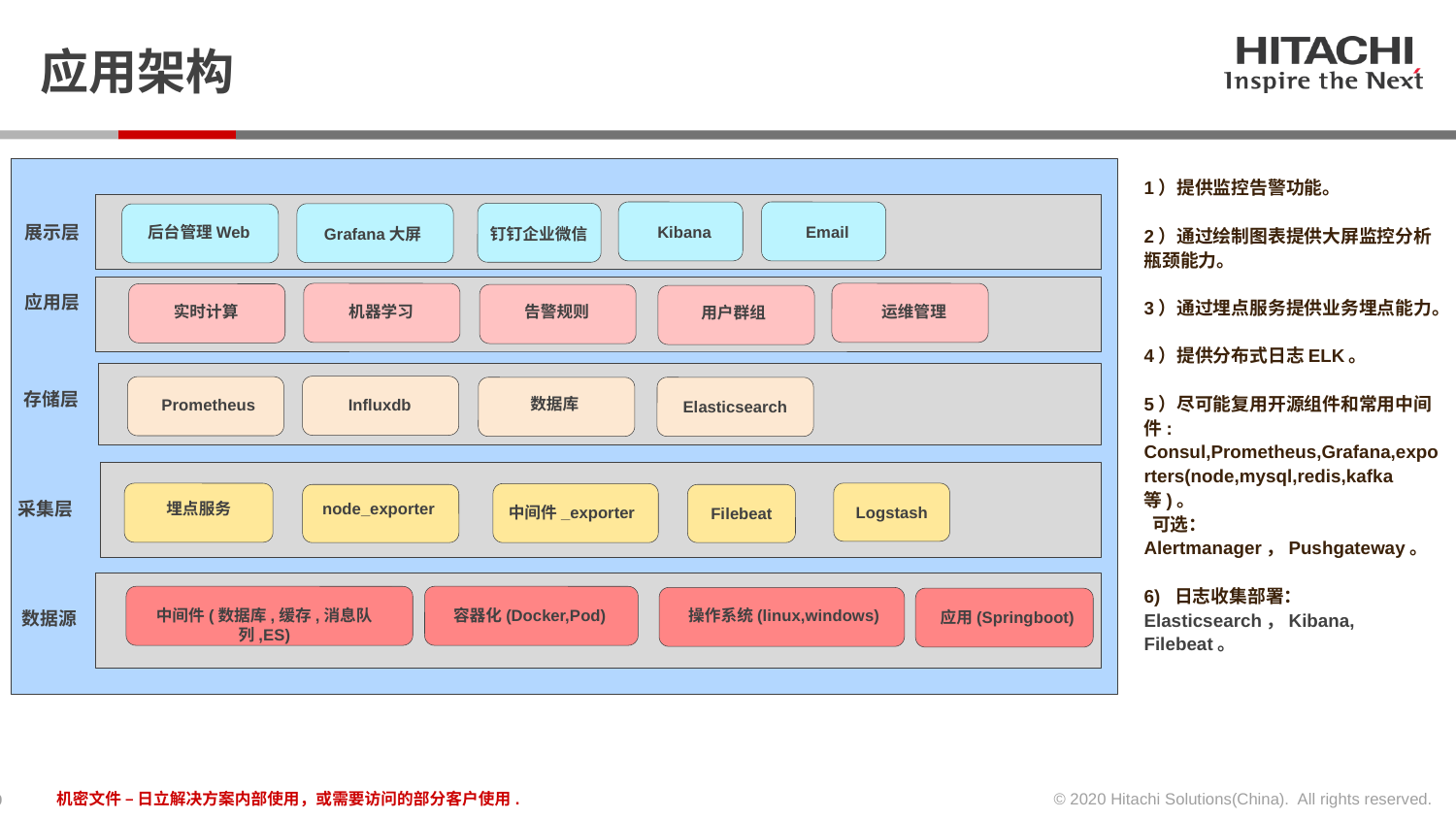

# 应用架构

1）提供监控告警功能。

2）通过绘制图表提供大屏监控分析瓶颈能力。

3）通过埋点服务提供业务埋点能力。

4）提供分布式日志ELK。

5）尽可能复用开源组件和常用中间件: Consul,Prometheus,Grafana,exporters(node,mysql,redis,kafka等)。
 可选：Alertmanager，Pushgateway。

6)  日志收集部署： Elasticsearch，Kibana, Filebeat。

展示层

后台管理Web
Kibana
Email
钉钉企业微信
Grafana大屏

应用层

运维管理
机器学习
实时计算
告警规则
用户群组

存储层

Elasticsearch
数据库
Influxdb
Prometheus

Logstash

Filebeat
采集层
埋点服务
node_exporter
中间件_exporter

中间件(数据库,缓存,消息队列,ES)
容器化(Docker,Pod)
操作系统(linux,windows)
应用(Springboot)
数据源